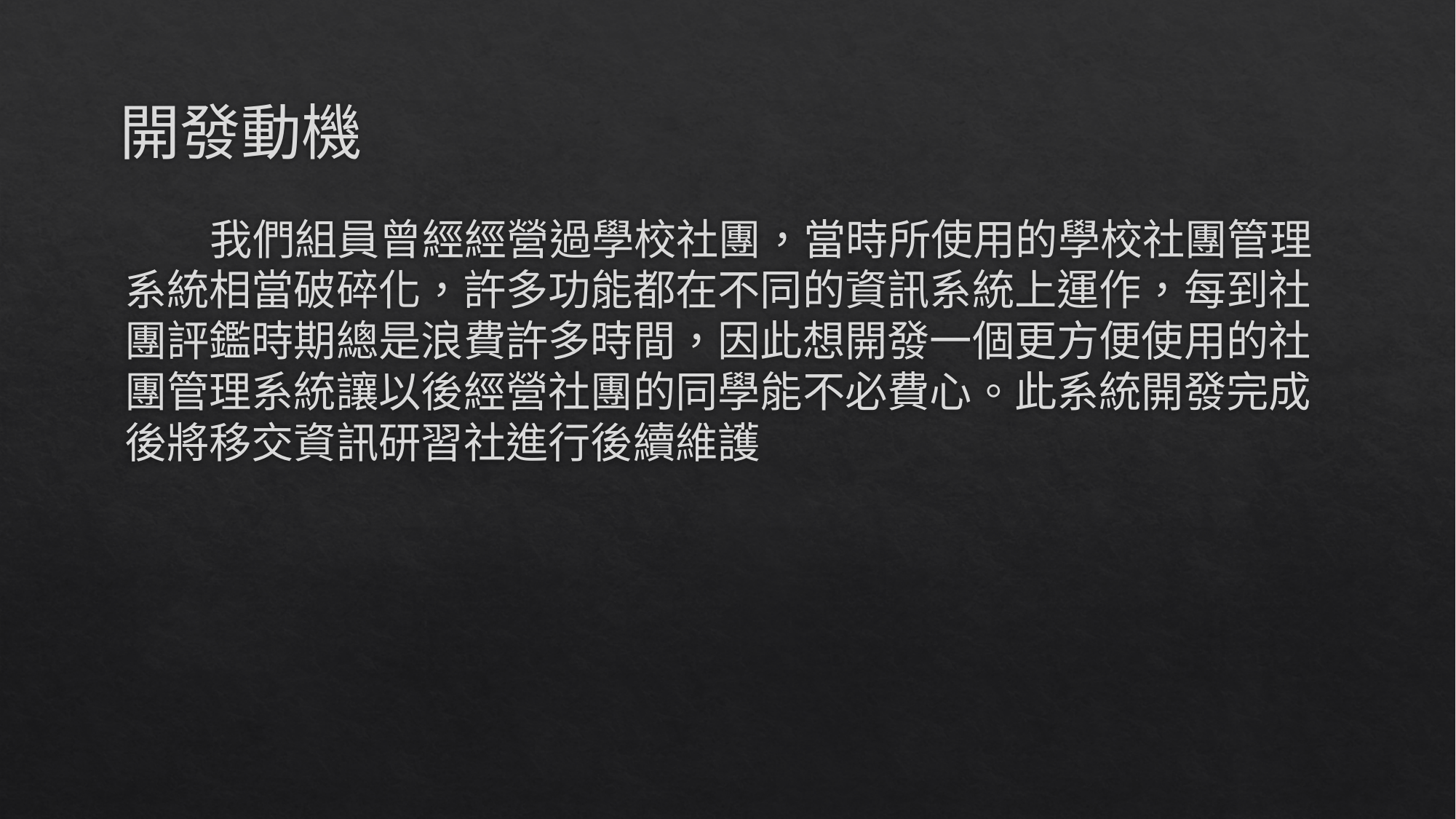

# 開發動機
        我們組員曾經經營過學校社團，當時所使用的學校社團管理系統相當破碎化，許多功能都在不同的資訊系統上運作，每到社團評鑑時期總是浪費許多時間，因此想開發一個更方便使用的社團管理系統讓以後經營社團的同學能不必費心。此系統開發完成後將移交資訊研習社進行後續維護